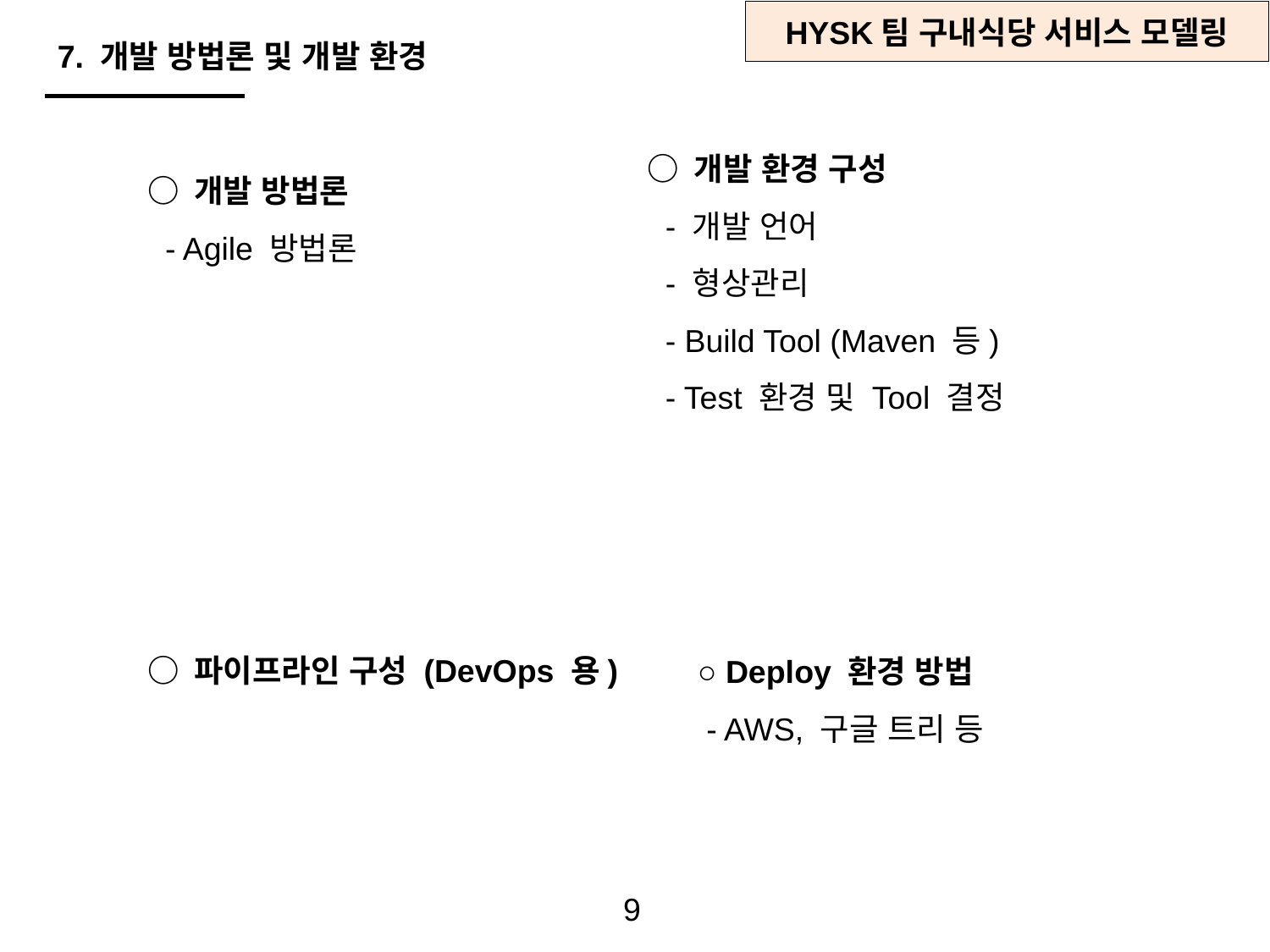

7. 개발 방법론 및 개발 환경
○ 개발 환경 구성
  - 개발 언어
  - 형상관리
  - Build Tool (Maven 등)
  - Test 환경 및 Tool 결정
○ 개발 방법론
  - Agile 방법론
○ 파이프라인 구성 (DevOps 용)
○ Deploy 환경 방법
 - AWS, 구글 트리 등